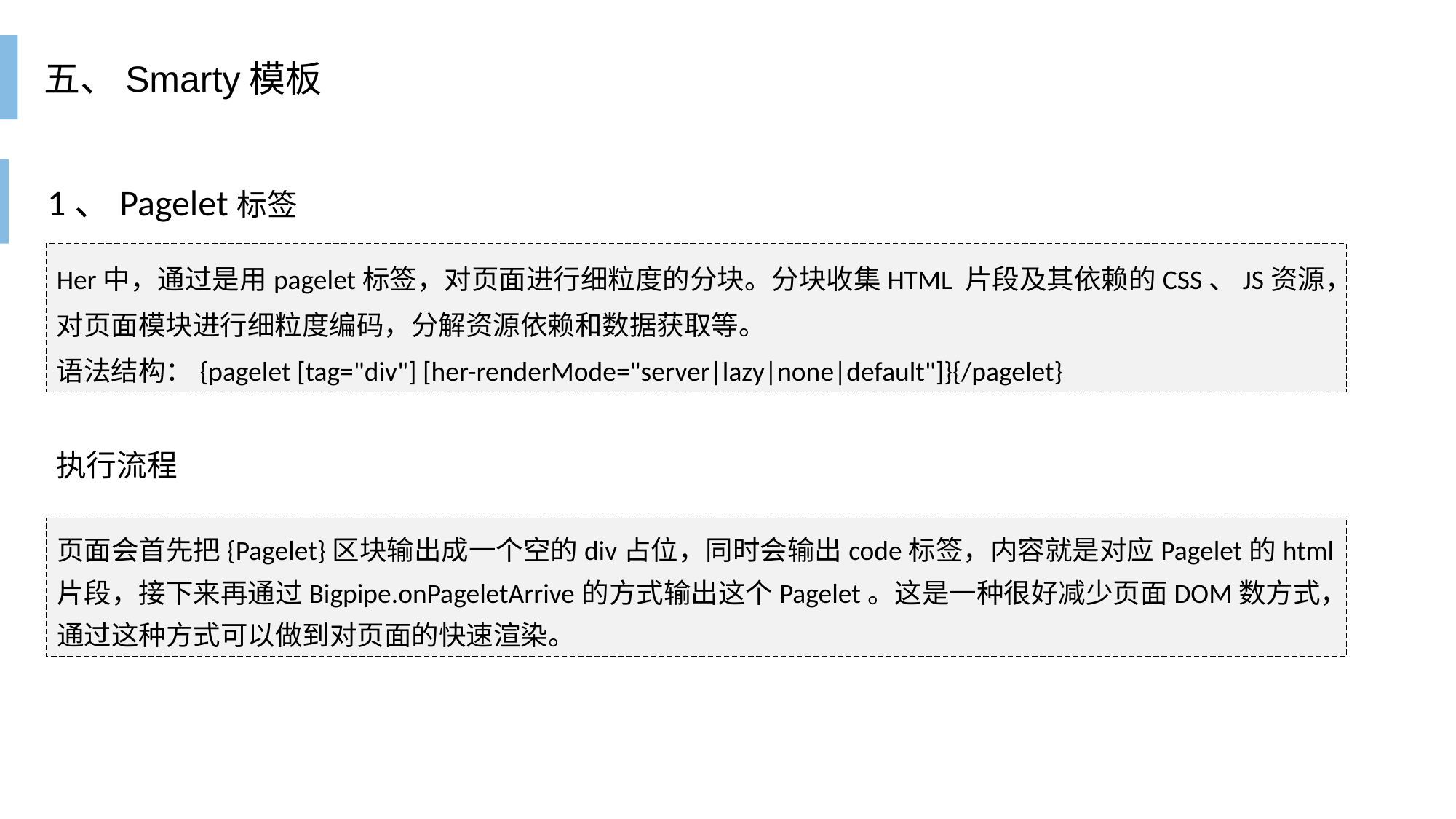

五、Smarty模板

 1、Pagelet标签
Her中，通过是用pagelet标签，对页面进行细粒度的分块。分块收集HTML 片段及其依赖的CSS、JS资源，
对页面模块进行细粒度编码，分解资源依赖和数据获取等。
语法结构：{pagelet [tag="div"] [her-renderMode="server|lazy|none|default"]}{/pagelet}
 执行流程
页面会首先把{Pagelet}区块输出成一个空的div占位，同时会输出code标签，内容就是对应Pagelet的html片段，接下来再通过Bigpipe.onPageletArrive的方式输出这个Pagelet。这是一种很好减少页面DOM数方式，通过这种方式可以做到对页面的快速渲染。